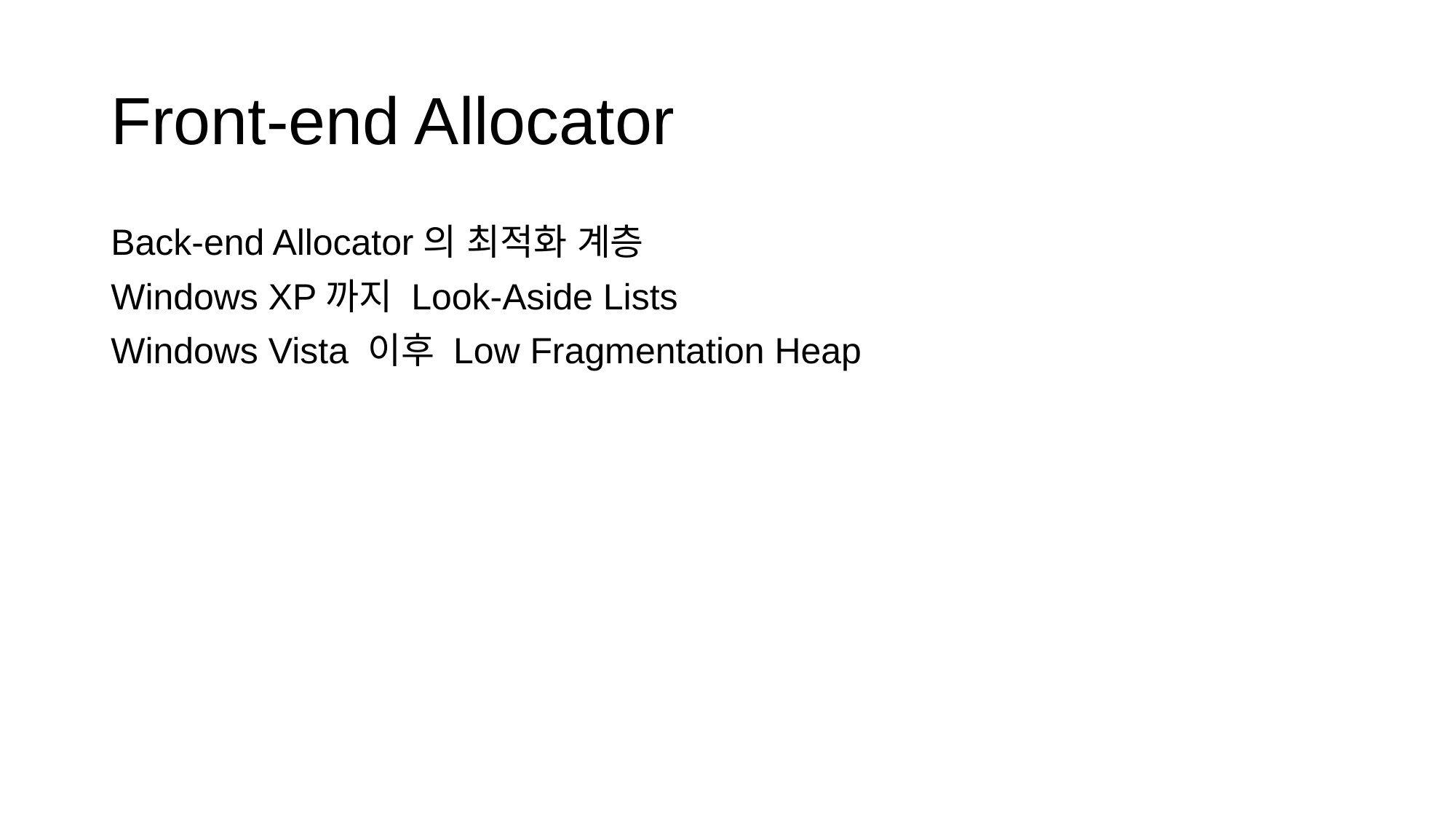

# Front-end Allocator
Back-end Allocator의 최적화 계층
Windows XP까지 Look-Aside Lists
Windows Vista 이후 Low Fragmentation Heap